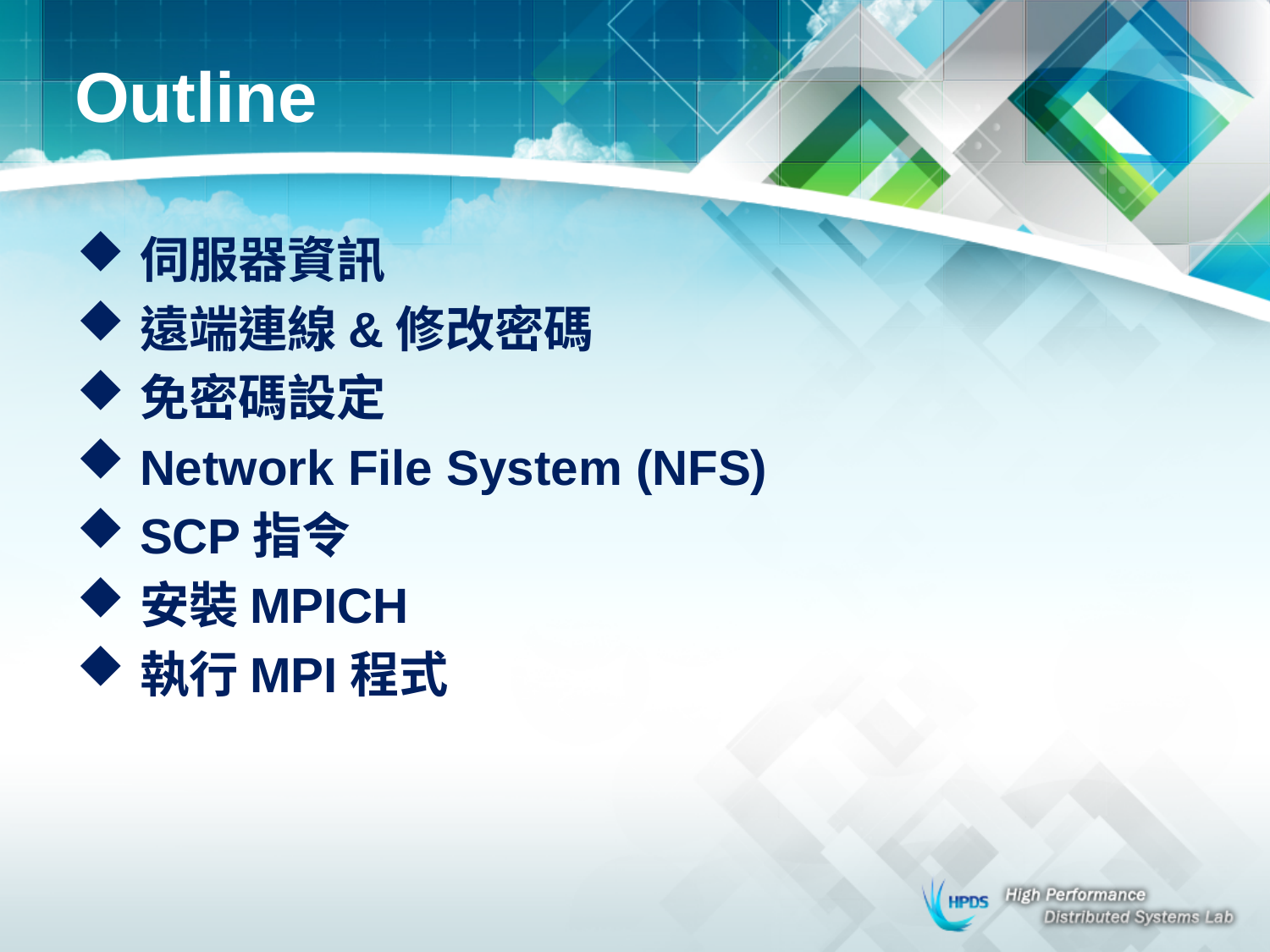

# Outline
伺服器資訊
遠端連線&修改密碼
免密碼設定
Network File System (NFS)
SCP指令
安裝MPICH
執行MPI程式